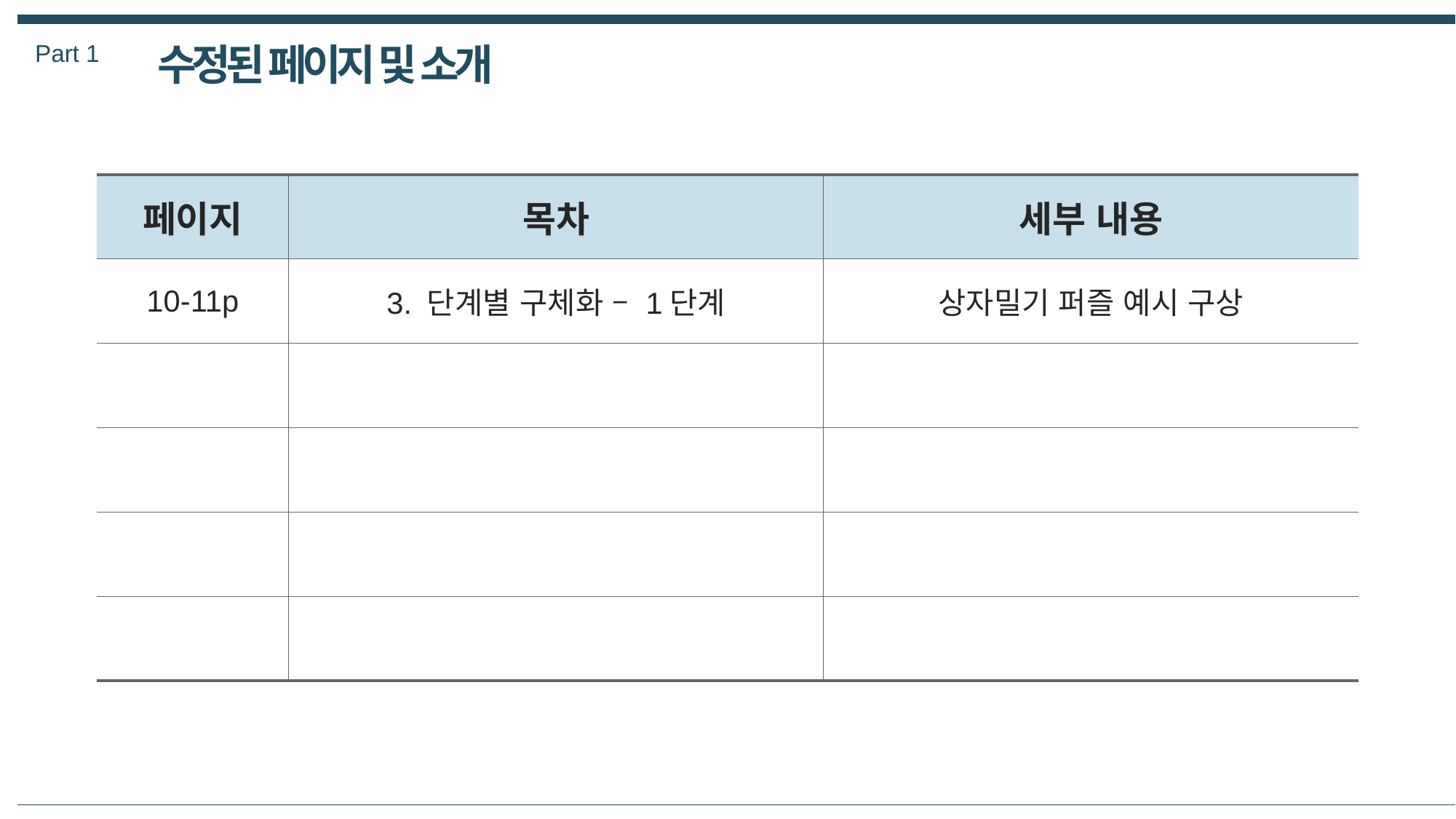

Part 1
수정된 페이지 및 소개
| 페이지 | 목차 | 세부 내용 |
| --- | --- | --- |
| 10-11p | 3. 단계별 구체화 – 1단계 | 상자밀기 퍼즐 예시 구상 |
|  |  |  |
|  |  |  |
|  |  |  |
|  |  |  |